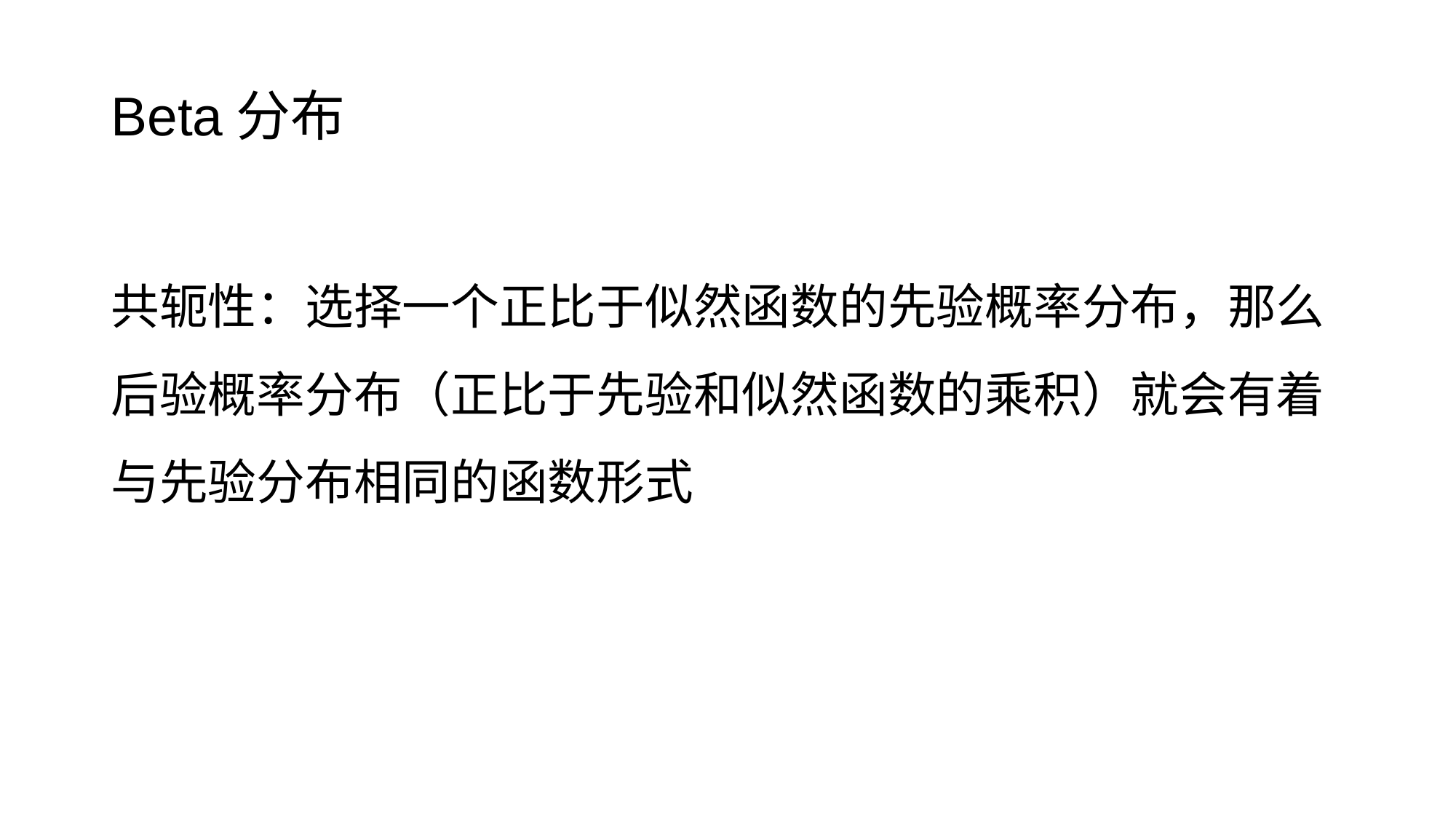

# Beta分布
共轭性：选择⼀个正比于似然函数的先验概率分布，那么后验概率分布（正比于先验和似然函数的乘积）就会有着与先验分布相同的函数形式